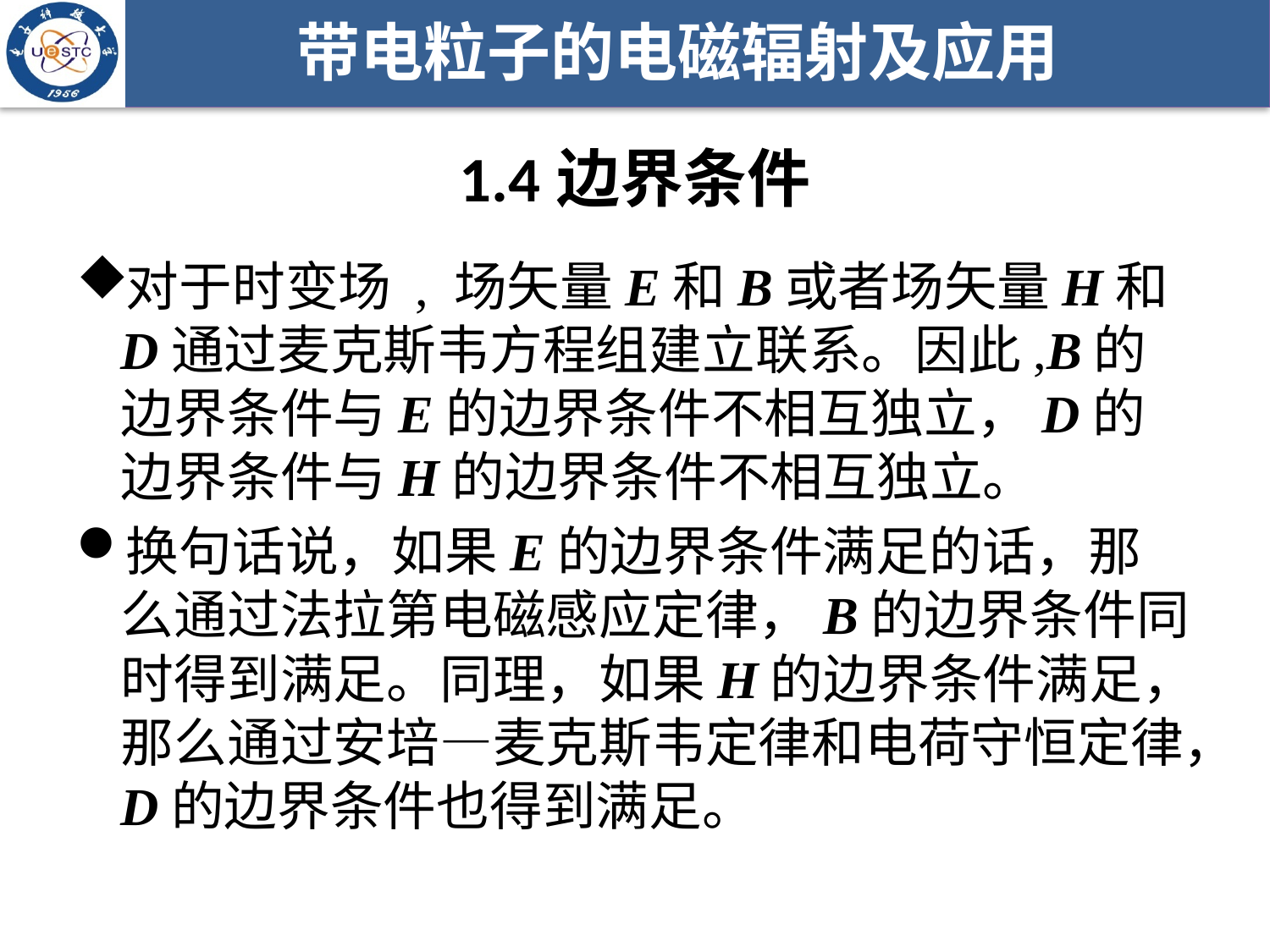

# 1.4边界条件
对于时变场 , 场矢量E和B或者场矢量H和D通过麦克斯韦方程组建立联系。因此,B的边界条件与E的边界条件不相互独立，D的边界条件与H的边界条件不相互独立。
换句话说，如果E的边界条件满足的话，那么通过法拉第电磁感应定律，B的边界条件同时得到满足。同理，如果H的边界条件满足，那么通过安培—麦克斯韦定律和电荷守恒定律，D的边界条件也得到满足。